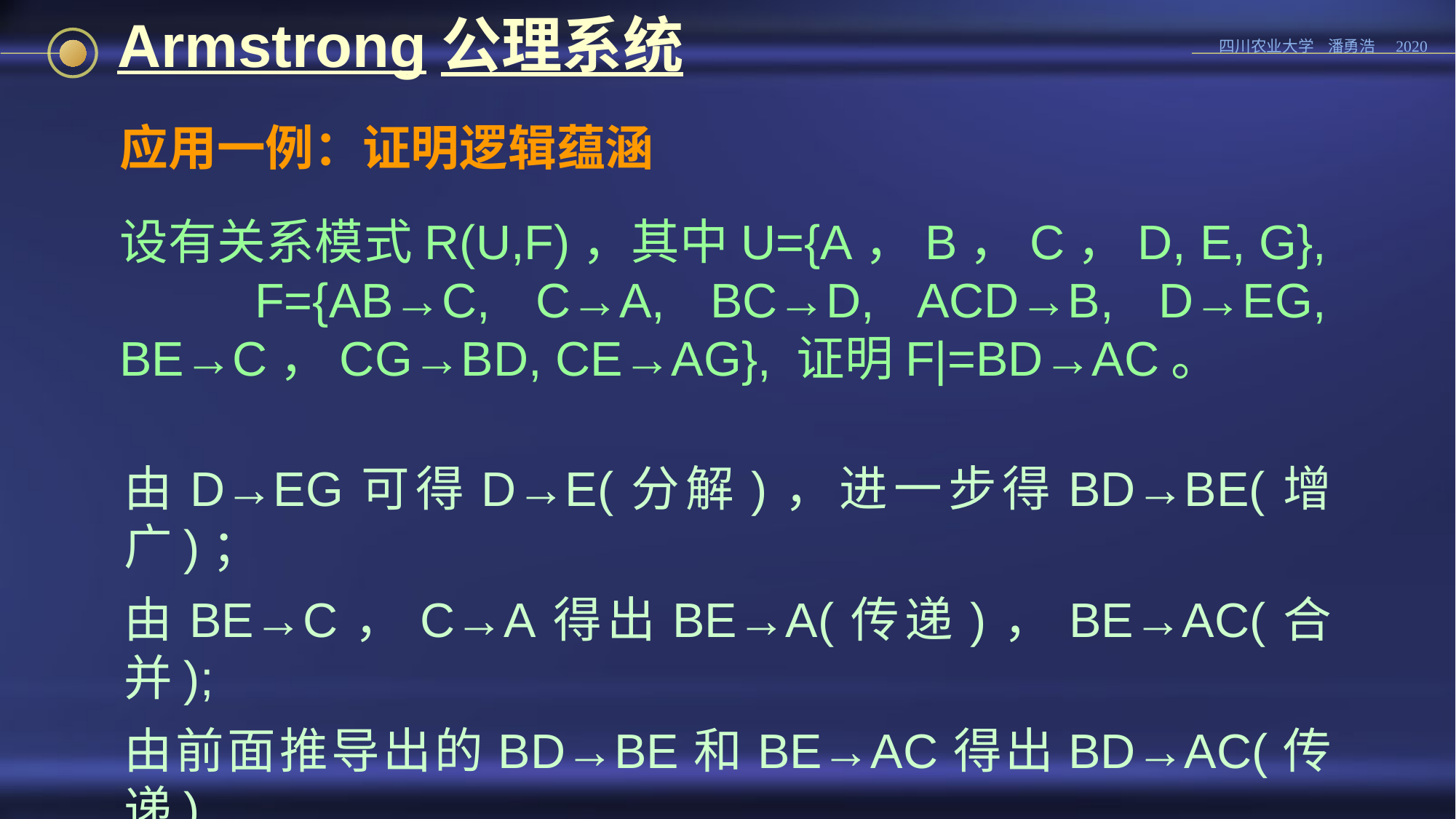

Armstrong公理系统
# 应用一例：证明逻辑蕴涵
设有关系模式R(U,F)，其中U={A，B，C，D, E, G},    F={AB→C, C→A, BC→D, ACD→B, D→EG, BE→C，CG→BD, CE→AG}, 证明F|=BD→AC。
由D→EG可得D→E(分解)，进一步得BD→BE(增广)；
由BE→C，C→A得出BE→A(传递)，BE→AC(合并);
由前面推导出的BD→BE和BE→AC得出BD→AC(传递)
所以BD→AC被F所蕴涵，即F|= BD→AC